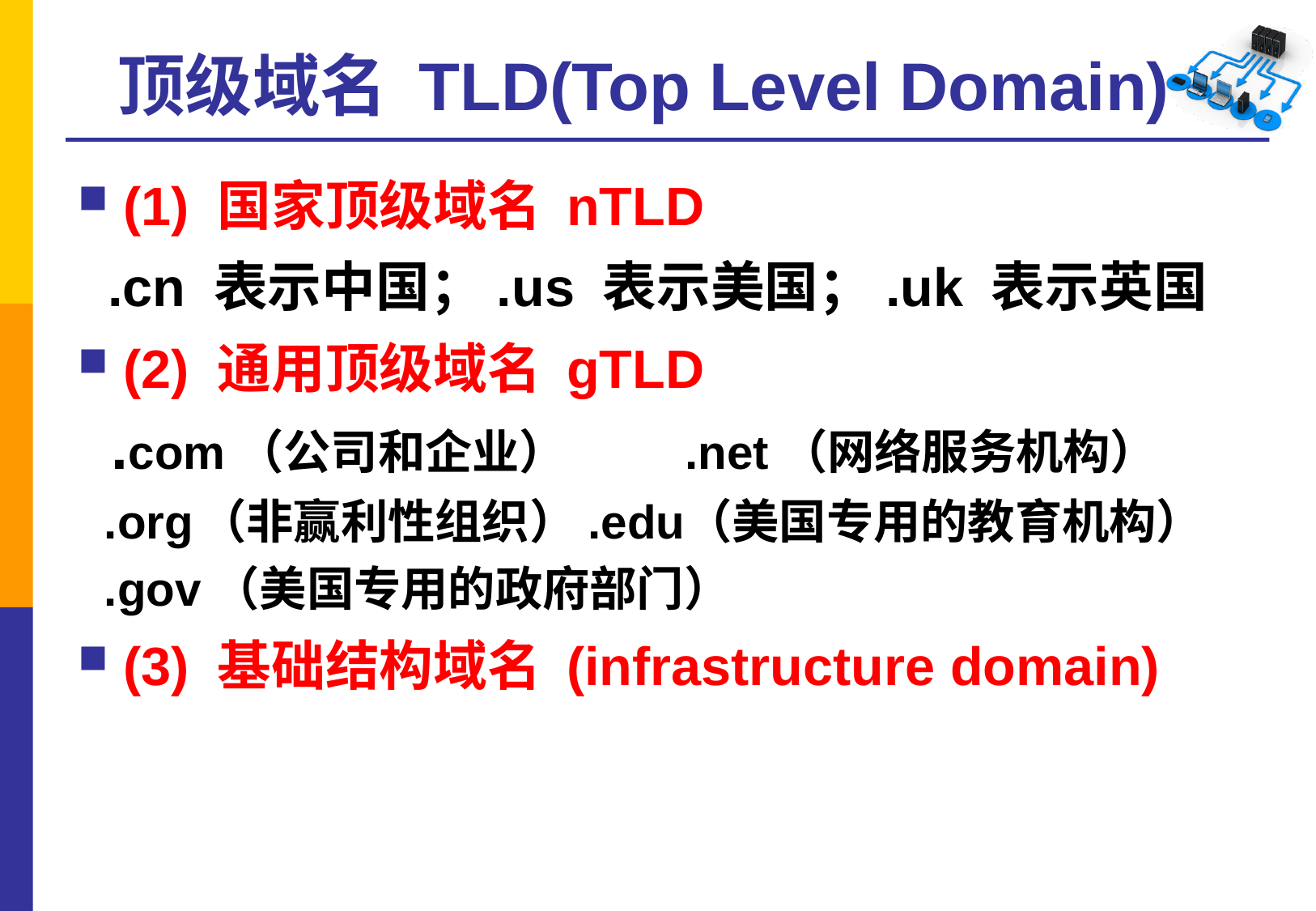

# 顶级域名 TLD(Top Level Domain)
(1) 国家顶级域名 nTLD
  .cn 表示中国；.us 表示美国；.uk 表示英国
(2) 通用顶级域名 gTLD
  .com（公司和企业）	.net（网络服务机构）
  .org	（非赢利性组织）.edu	（美国专用的教育机构）
  .gov（美国专用的政府部门）
(3) 基础结构域名 (infrastructure domain)